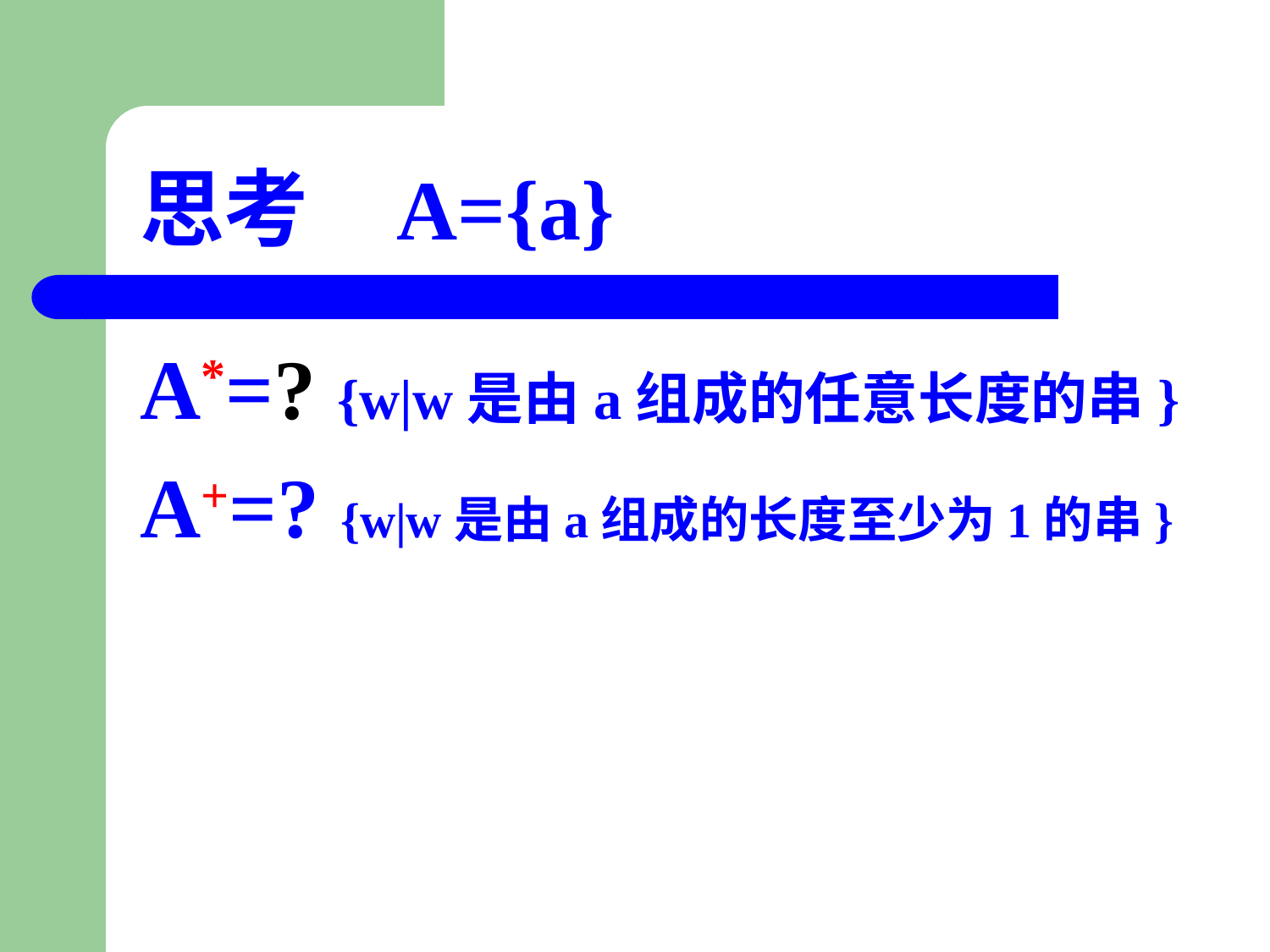

# 思考    A={a}
A*=? {w|w是由a组成的任意长度的串}
A+=? {w|w是由a组成的长度至少为1的串}